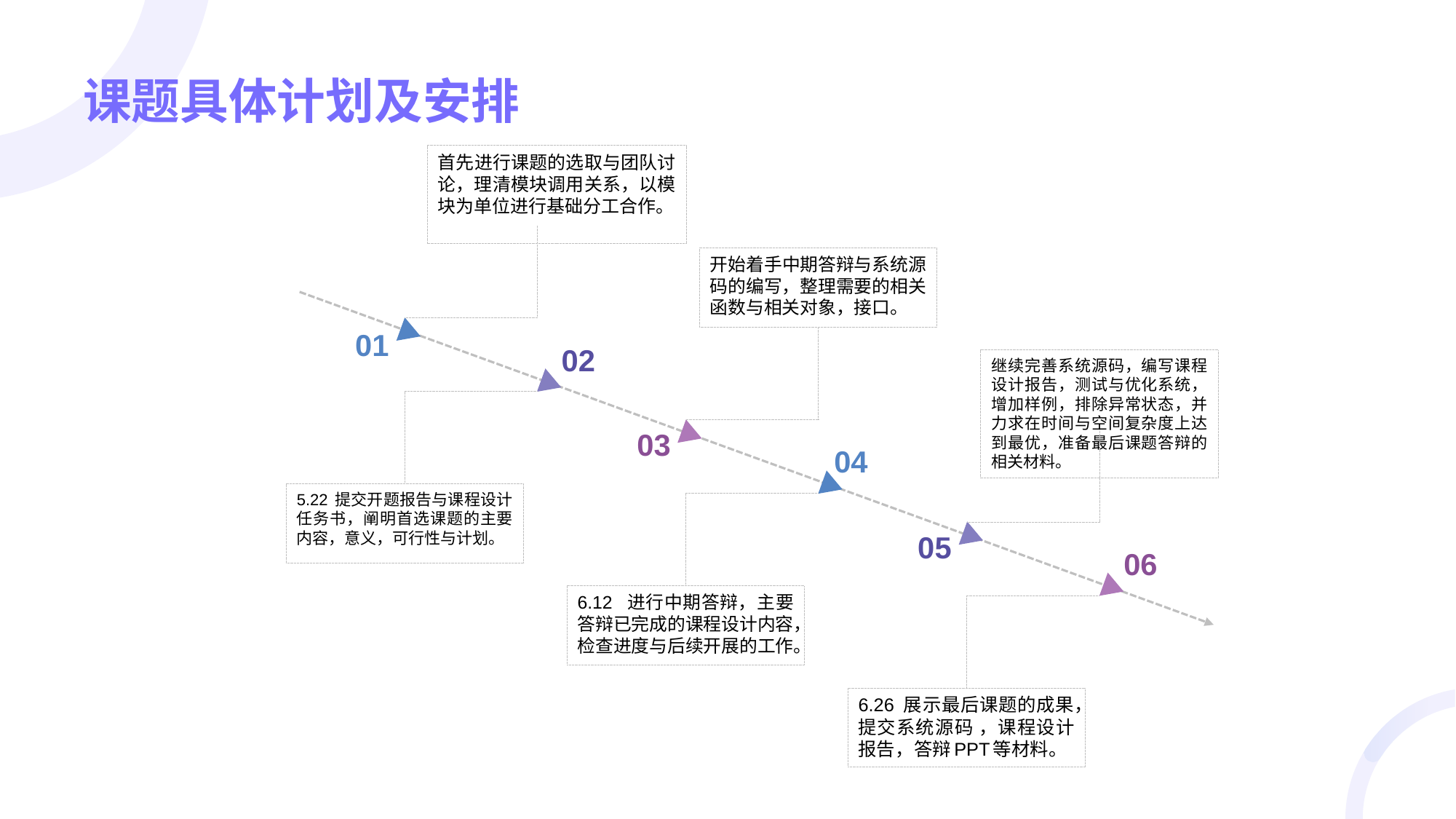

# 课题具体计划及安排
首先进行课题的选取与团队讨论，理清模块调用关系，以模块为单位进行基础分工合作。

开始着手中期答辩与系统源码的编写，整理需要的相关函数与相关对象，接口。

01

02
继续完善系统源码，编写课程设计报告，测试与优化系统，增加样例，排除异常状态，并力求在时间与空间复杂度上达到最优，准备最后课题答辩的相关材料。

03

04

5.22 提交开题报告与课程设计任务书，阐明首选课题的主要内容，意义，可行性与计划。
05

06

6.12  进行中期答辩，主要答辩已完成的课程设计内容，检查进度与后续开展的工作。
6.26 展示最后课题的成果，提交系统源码 ，课程设计报告，答辩PPT等材料。